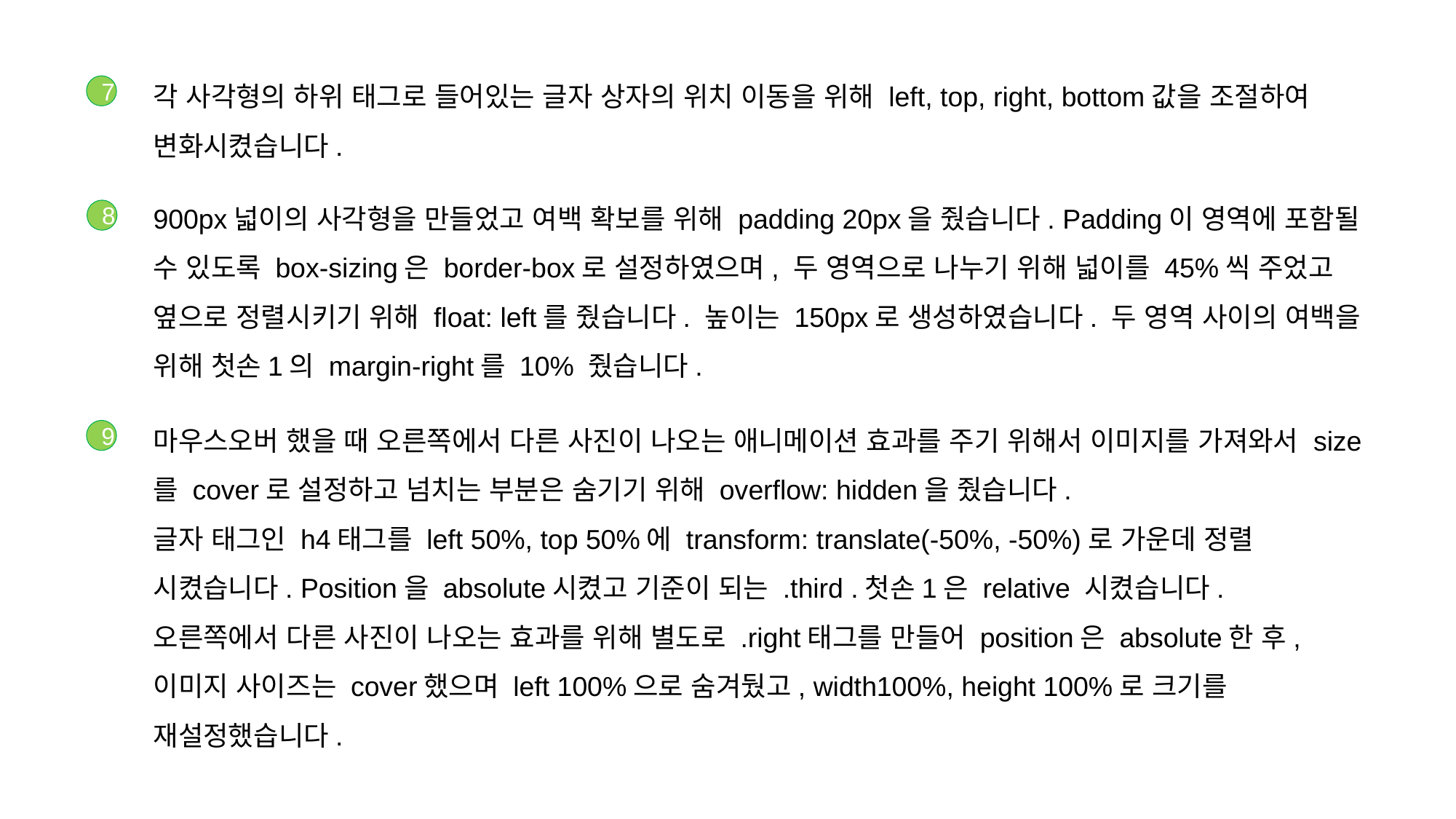

각 사각형의 하위 태그로 들어있는 글자 상자의 위치 이동을 위해 left, top, right, bottom값을 조절하여 변화시켰습니다.
7
900px넓이의 사각형을 만들었고 여백 확보를 위해 padding 20px을 줬습니다. Padding이 영역에 포함될 수 있도록 box-sizing은 border-box로 설정하였으며, 두 영역으로 나누기 위해 넓이를 45%씩 주었고 옆으로 정렬시키기 위해 float: left를 줬습니다. 높이는 150px로 생성하였습니다. 두 영역 사이의 여백을 위해 첫손1의 margin-right를 10% 줬습니다.
8
마우스오버 했을 때 오른쪽에서 다른 사진이 나오는 애니메이션 효과를 주기 위해서 이미지를 가져와서 size를 cover로 설정하고 넘치는 부분은 숨기기 위해 overflow: hidden을 줬습니다.
글자 태그인 h4태그를 left 50%, top 50%에 transform: translate(-50%, -50%)로 가운데 정렬 시켰습니다. Position을 absolute시켰고 기준이 되는 .third .첫손1은 relative 시켰습니다.
오른쪽에서 다른 사진이 나오는 효과를 위해 별도로 .right태그를 만들어 position은 absolute한 후, 이미지 사이즈는 cover했으며 left 100%으로 숨겨뒀고, width100%, height 100%로 크기를 재설정했습니다.
9